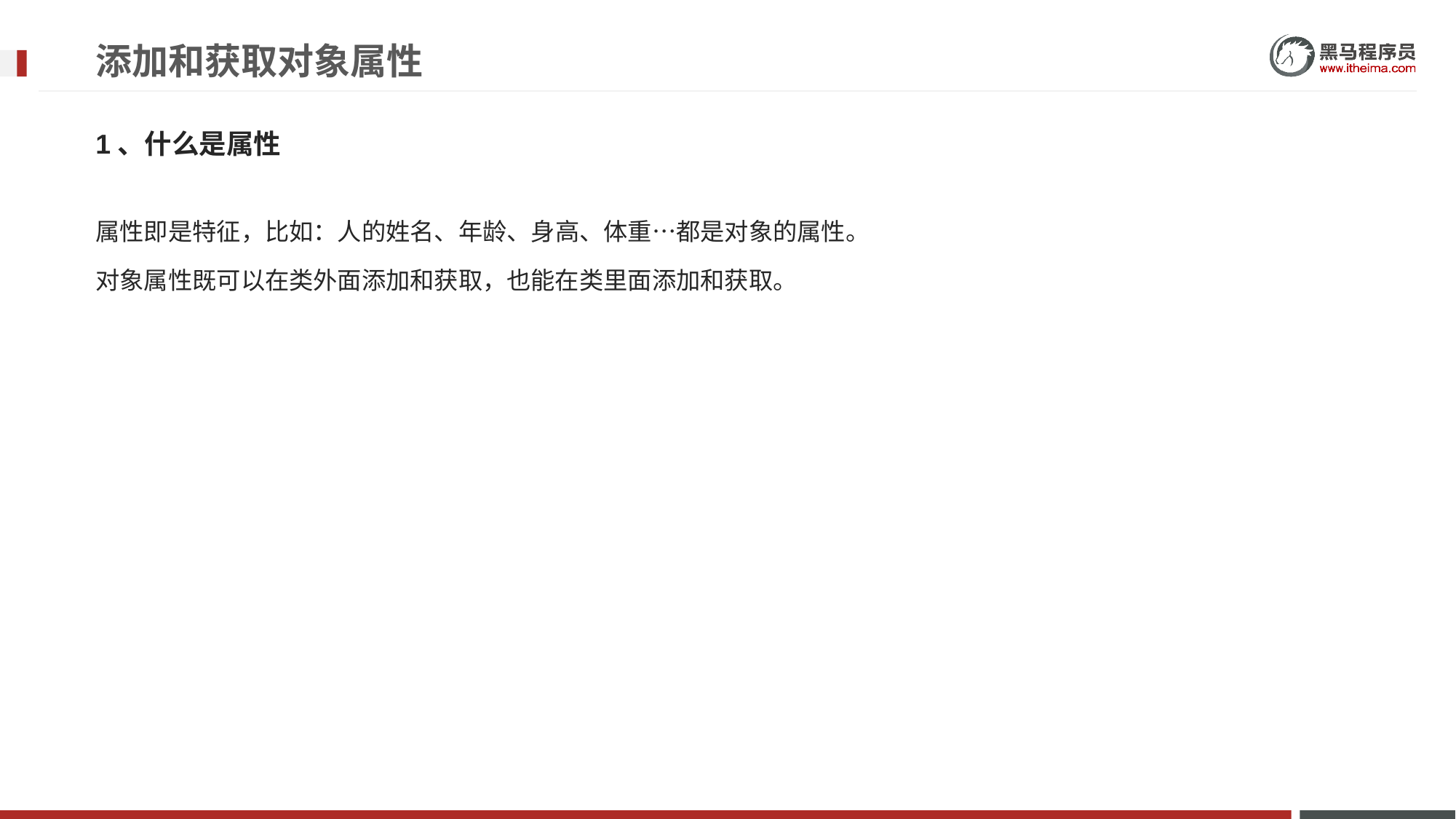

# 添加和获取对象属性
1、什么是属性
属性即是特征，比如：人的姓名、年龄、身高、体重…都是对象的属性。
对象属性既可以在类外面添加和获取，也能在类里面添加和获取。